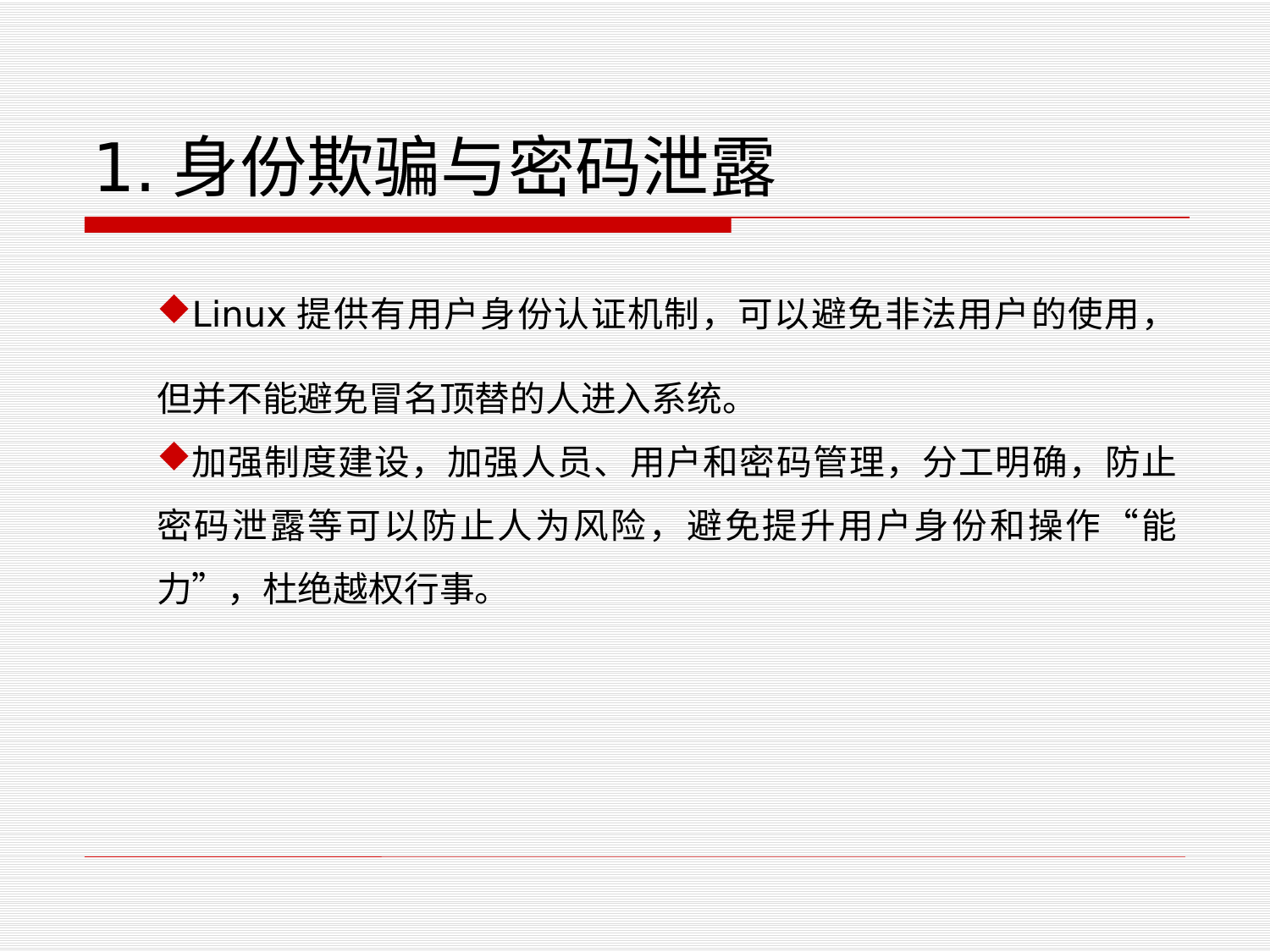

# 1.身份欺骗与密码泄露
Linux提供有用户身份认证机制，可以避免非法用户的使用，但并不能避免冒名顶替的人进入系统。
加强制度建设，加强人员、用户和密码管理，分工明确，防止密码泄露等可以防止人为风险，避免提升用户身份和操作“能力”，杜绝越权行事。